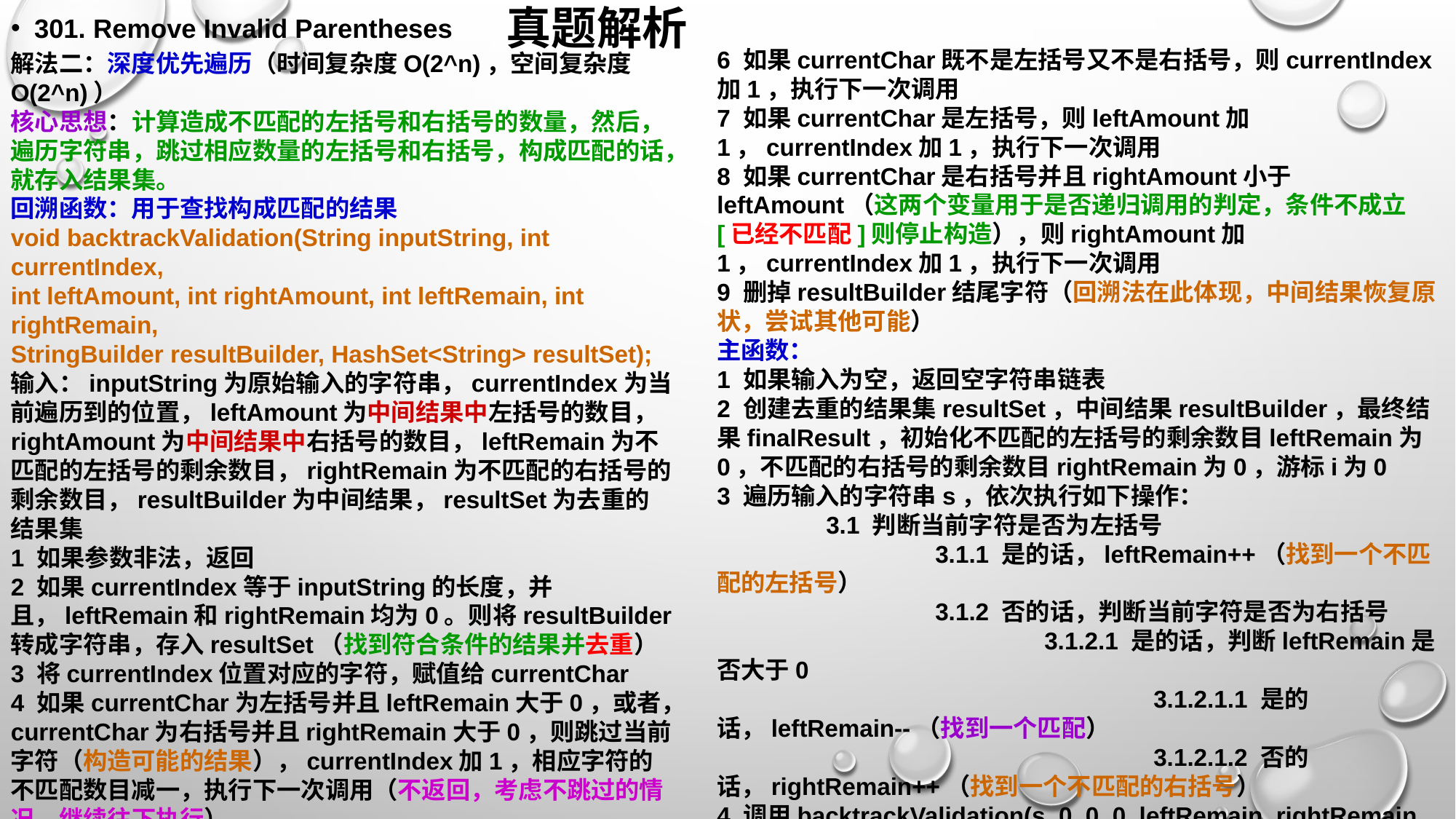

301. Remove Invalid Parentheses
# 真题解析
6 如果currentChar既不是左括号又不是右括号，则currentIndex加1，执行下一次调用
7 如果currentChar是左括号，则leftAmount加1，currentIndex加1，执行下一次调用
8 如果currentChar是右括号并且rightAmount小于leftAmount（这两个变量用于是否递归调用的判定，条件不成立[已经不匹配]则停止构造），则rightAmount加1，currentIndex加1，执行下一次调用
9 删掉resultBuilder结尾字符（回溯法在此体现，中间结果恢复原状，尝试其他可能）
主函数：
1 如果输入为空，返回空字符串链表
2 创建去重的结果集resultSet，中间结果resultBuilder，最终结果finalResult，初始化不匹配的左括号的剩余数目leftRemain为0，不匹配的右括号的剩余数目rightRemain为0，游标i为0
3 遍历输入的字符串s，依次执行如下操作：
	3.1 判断当前字符是否为左括号
		3.1.1 是的话，leftRemain++（找到一个不匹配的左括号）
		3.1.2 否的话，判断当前字符是否为右括号
			3.1.2.1 是的话，判断leftRemain是否大于0
				3.1.2.1.1 是的话，leftRemain--（找到一个匹配）
				3.1.2.1.2 否的话，rightRemain++（找到一个不匹配的右括号）
4 调用backtrackValidation(s, 0, 0, 0, leftRemain, rightRemain, resultBuilder, resultSet);
5 如果resultSet为空，则返回空字符串链表；否则，执行下一步
6 遍历resultSet，存入finalResult。然后，返回finalResult
解法二：深度优先遍历（时间复杂度O(2^n)，空间复杂度O(2^n)）
核心思想：计算造成不匹配的左括号和右括号的数量，然后，遍历字符串，跳过相应数量的左括号和右括号，构成匹配的话，就存入结果集。
回溯函数：用于查找构成匹配的结果
void backtrackValidation(String inputString, int currentIndex,
int leftAmount, int rightAmount, int leftRemain, int rightRemain,
StringBuilder resultBuilder, HashSet<String> resultSet);
输入：inputString为原始输入的字符串，currentIndex为当前遍历到的位置，leftAmount为中间结果中左括号的数目，rightAmount为中间结果中右括号的数目，leftRemain为不匹配的左括号的剩余数目，rightRemain为不匹配的右括号的剩余数目，resultBuilder为中间结果，resultSet为去重的结果集
1 如果参数非法，返回
2 如果currentIndex等于inputString的长度，并且，leftRemain和rightRemain均为0。则将resultBuilder转成字符串，存入resultSet（找到符合条件的结果并去重）
3 将currentIndex位置对应的字符，赋值给currentChar
4 如果currentChar为左括号并且leftRemain大于0，或者，currentChar为右括号并且rightRemain大于0，则跳过当前字符（构造可能的结果），currentIndex加1，相应字符的不匹配数目减一，执行下一次调用（不返回，考虑不跳过的情况，继续往下执行）
5 将currentChar存入resultBuilder（中间结果）